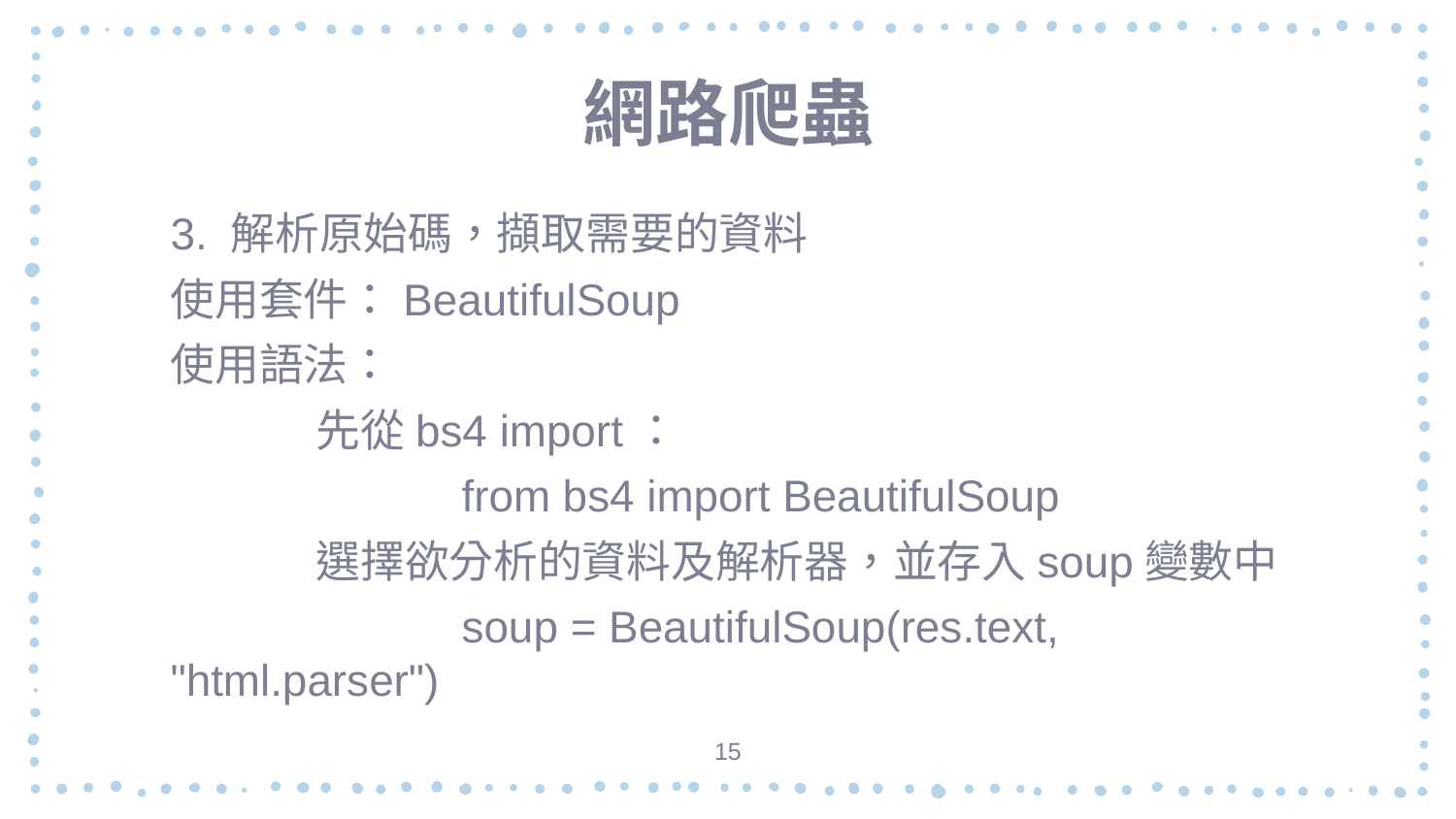

# 網路爬蟲
3. 解析原始碼，擷取需要的資料
使用套件：BeautifulSoup
使用語法：
	先從bs4 import：
		from bs4 import BeautifulSoup
	選擇欲分析的資料及解析器，並存入soup變數中
		soup = BeautifulSoup(res.text, "html.parser")
15